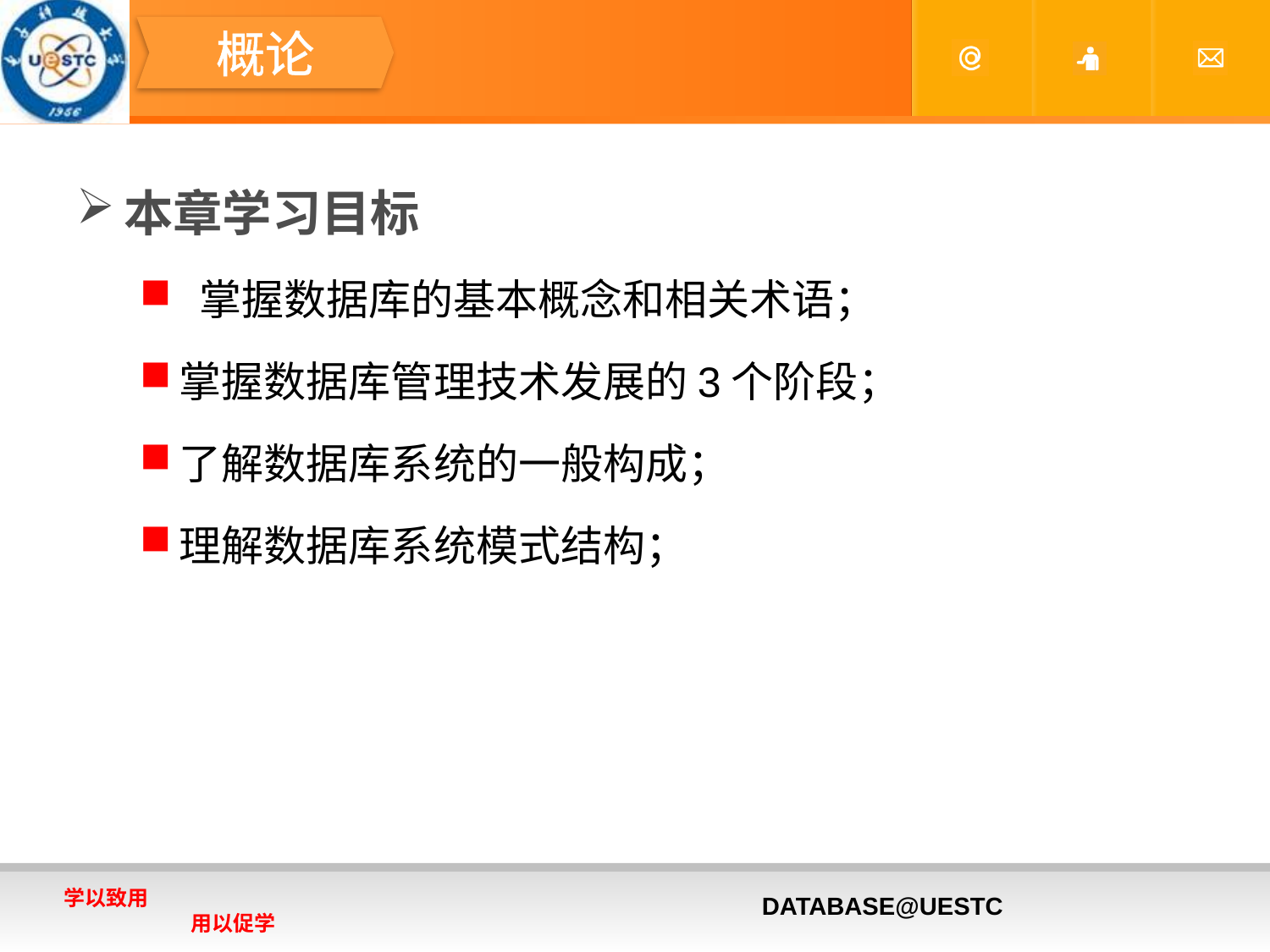

#
概论
本章学习目标
 掌握数据库的基本概念和相关术语；
掌握数据库管理技术发展的3个阶段；
了解数据库系统的一般构成；
理解数据库系统模式结构；